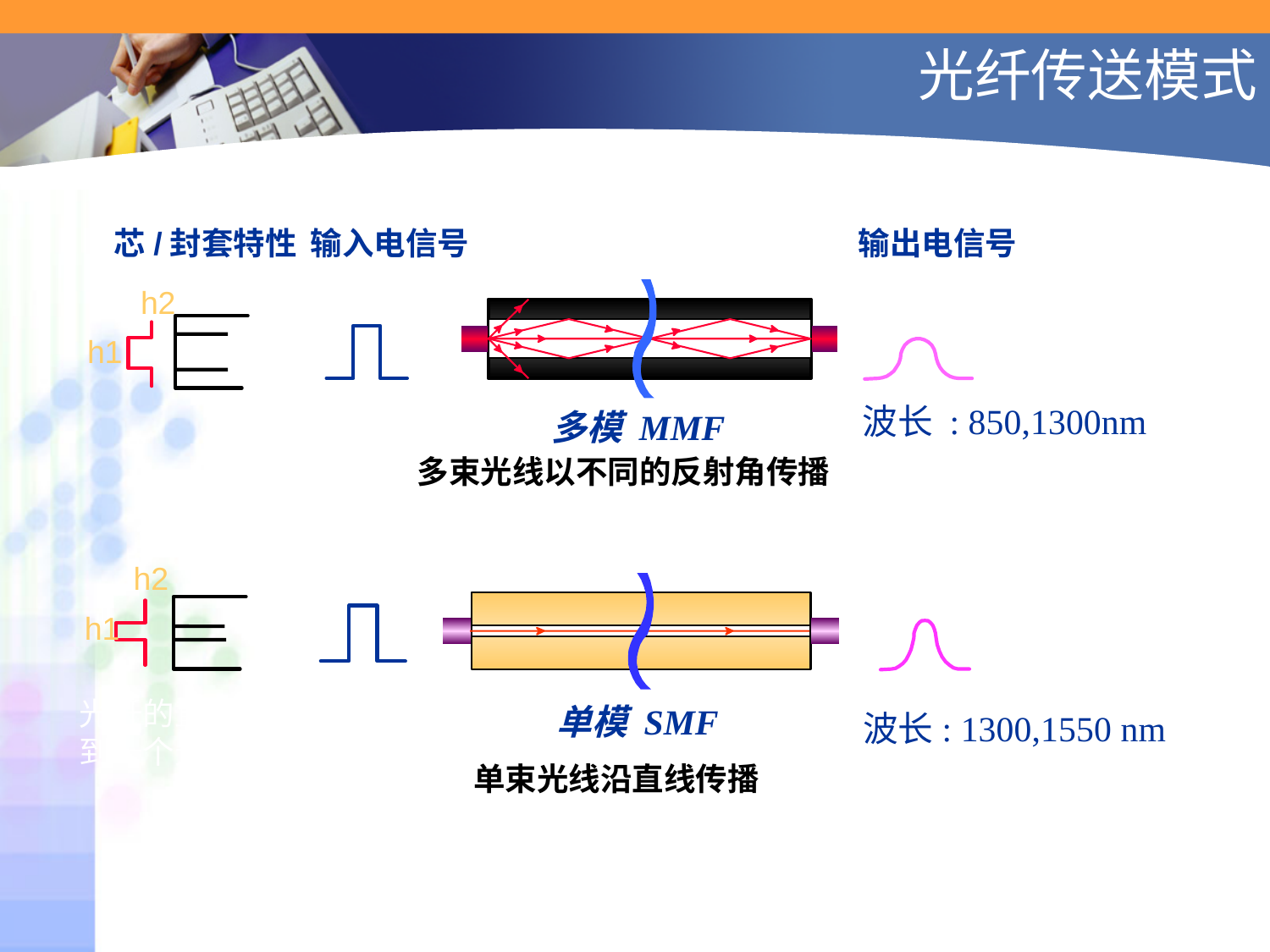

光纤传送模式
输入电信号

      多模 MMF
输出电信号
芯/封套特性
h2

h1
波长 : 850,1300nm
多束光线以不同的反射角传播
h2

h1

光纤的直径减小到一个光波波长

单模 SMF
   波长: 1300,1550 nm
单束光线沿直线传播